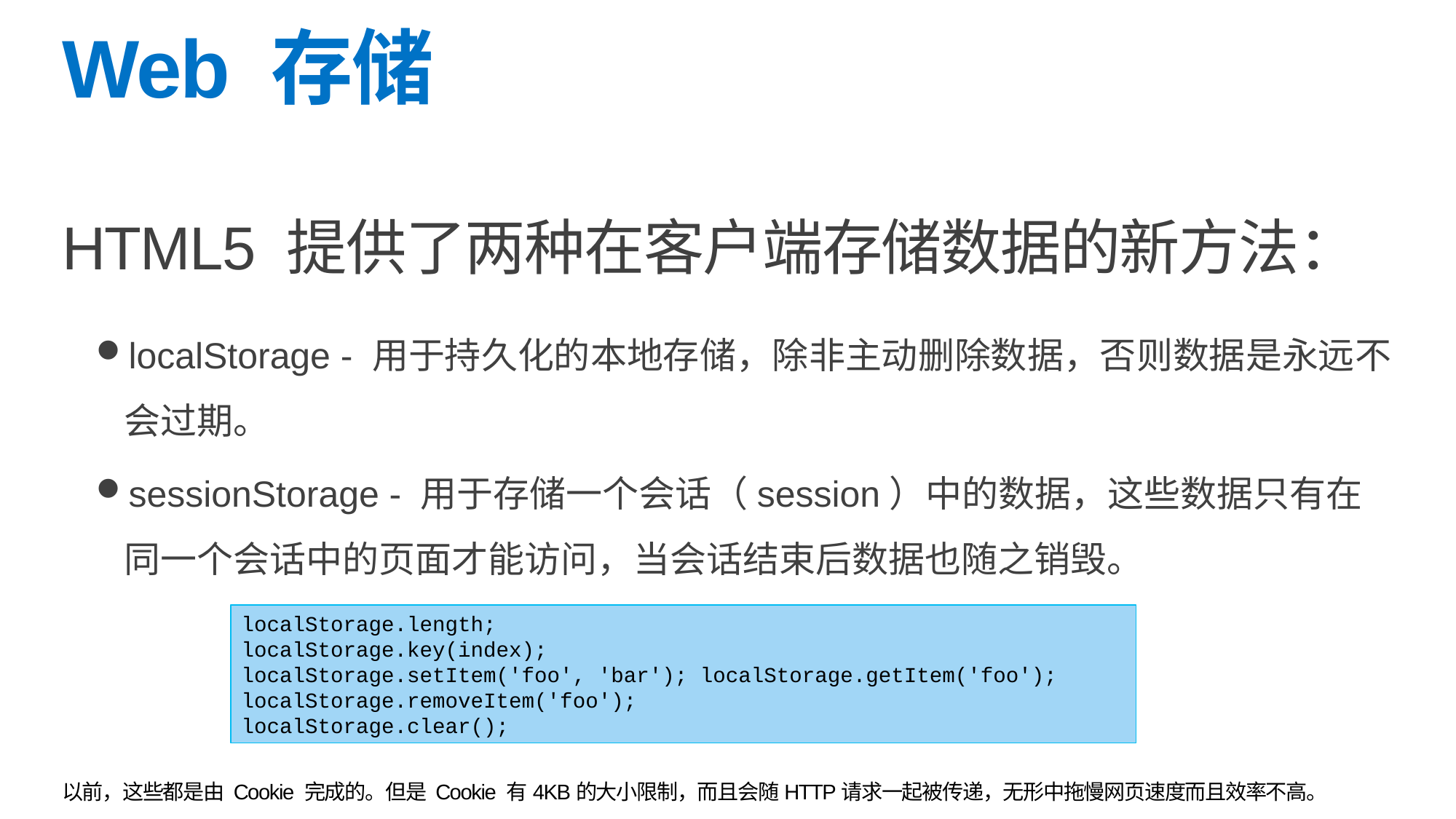

# Web 存储 (Web Storage)
HTML5 提供了两种在客户端存储数据的新方法：

localStorage - 用于持久化的本地存储，除非主动删除数据，否则数据是永远不会过期。
sessionStorage - 用于存储一个会话（session）中的数据，这些数据只有在同一个会话中的页面才能访问，当会话结束后数据也随之销毁。

以前，这些都是由 Cookie 完成的。但是 Cookie 有4KB的大小限制，而且会随HTTP请求一起被传递，无形中拖慢网页速度而且效率不高。
localStorage.length;
localStorage.key(index);
localStorage.setItem('foo', 'bar'); localStorage.getItem('foo');
localStorage.removeItem('foo');
localStorage.clear();